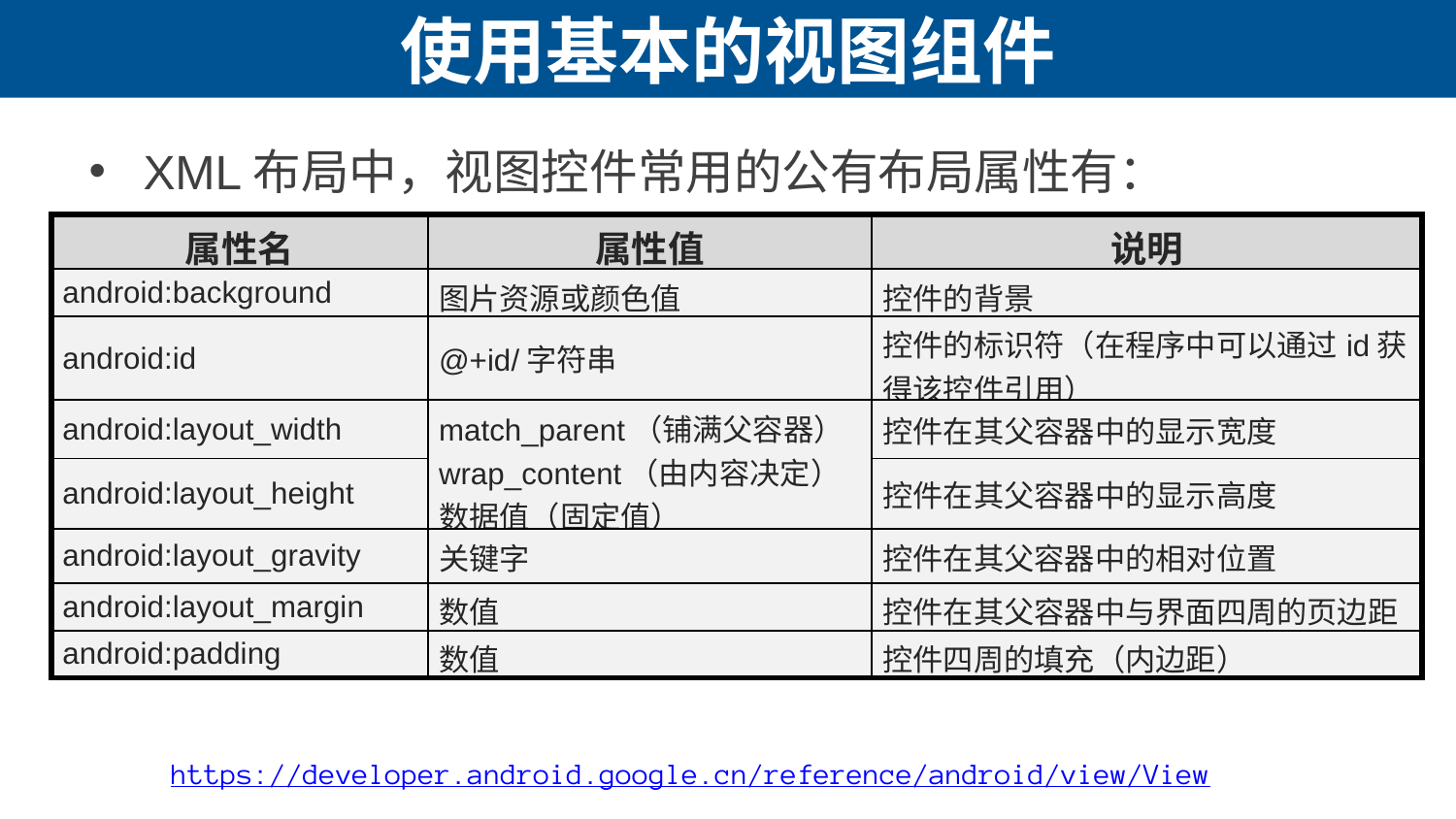

# 使用基本的视图组件
XML布局中，视图控件常用的公有布局属性有：
| 属性名 | 属性值 | 说明 |
| --- | --- | --- |
| android:background | 图片资源或颜色值 | 控件的背景 |
| android:id | @+id/字符串 | 控件的标识符（在程序中可以通过id获得该控件引用） |
| android:layout\_width | match\_parent（铺满父容器） wrap\_content（由内容决定） 数据值（固定值） | 控件在其父容器中的显示宽度 |
| android:layout\_height |  | 控件在其父容器中的显示高度 |
| android:layout\_gravity | 关键字 | 控件在其父容器中的相对位置 |
| android:layout\_margin | 数值 | 控件在其父容器中与界面四周的页边距 |
| android:padding | 数值 | 控件四周的填充（内边距） |
https://developer.android.google.cn/reference/android/view/View